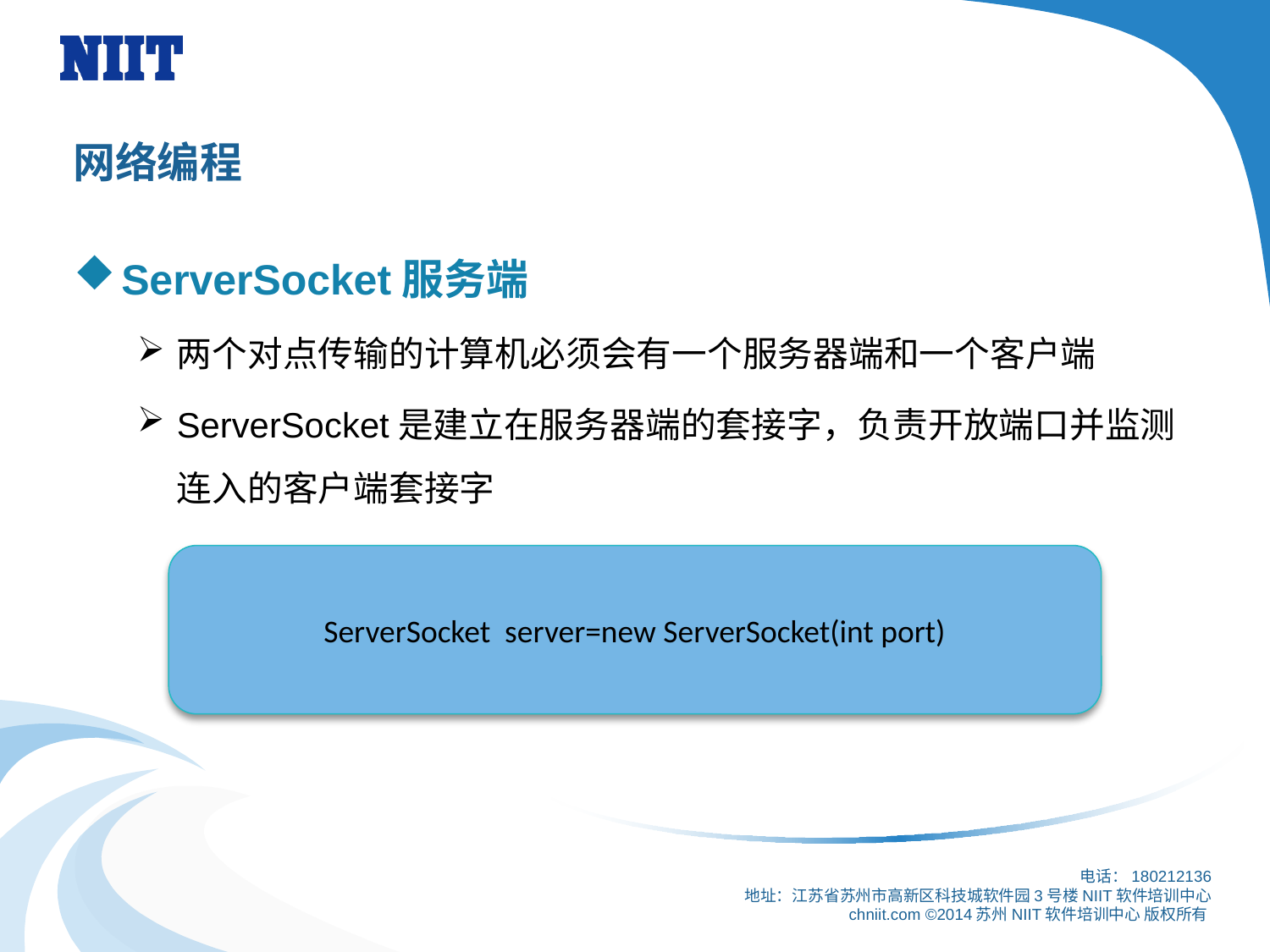

# 网络编程
ServerSocket服务端
两个对点传输的计算机必须会有一个服务器端和一个客户端
ServerSocket是建立在服务器端的套接字，负责开放端口并监测连入的客户端套接字

ServerSocket  server=new ServerSocket(int port)